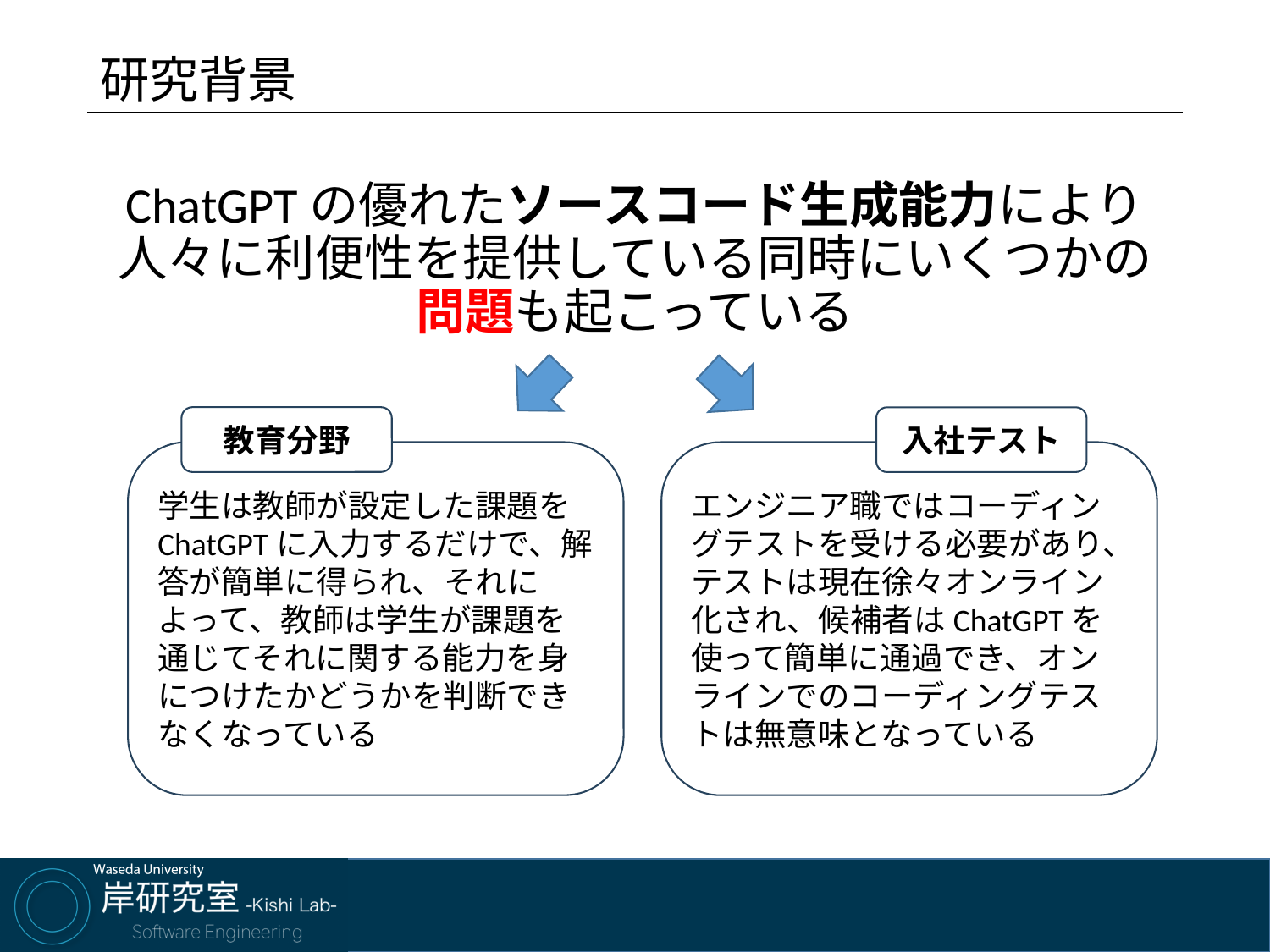

# 研究背景
ChatGPTの優れたソースコード生成能力により人々に利便性を提供している同時にいくつかの問題も起こっている

教育分野
入社テスト
学生は教師が設定した課題をChatGPTに入力するだけで、解答が簡単に得られ、それによって、教師は学生が課題を通じてそれに関する能力を身につけたかどうかを判断できなくなっている
エンジニア職ではコーディングテストを受ける必要があり、テストは現在徐々オンライン化され、候補者はChatGPTを使って簡単に通過でき、オンラインでのコーディングテストは無意味となっている
2